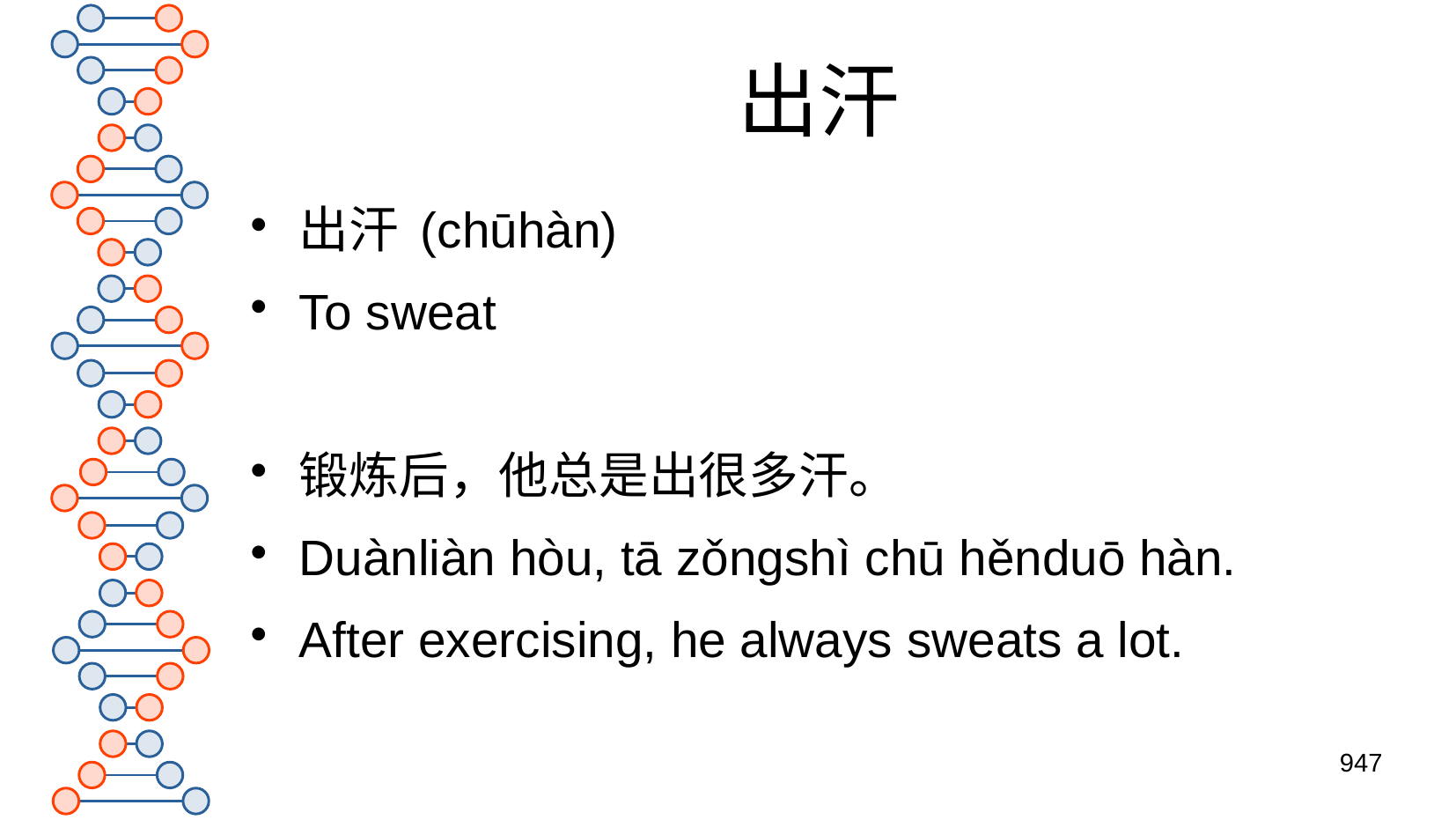

# 出汗
出汗 (chūhàn)
To sweat

锻炼后，他总是出很多汗。
Duànliàn hòu, tā zǒngshì chū hěnduō hàn.
After exercising, he always sweats a lot.

947